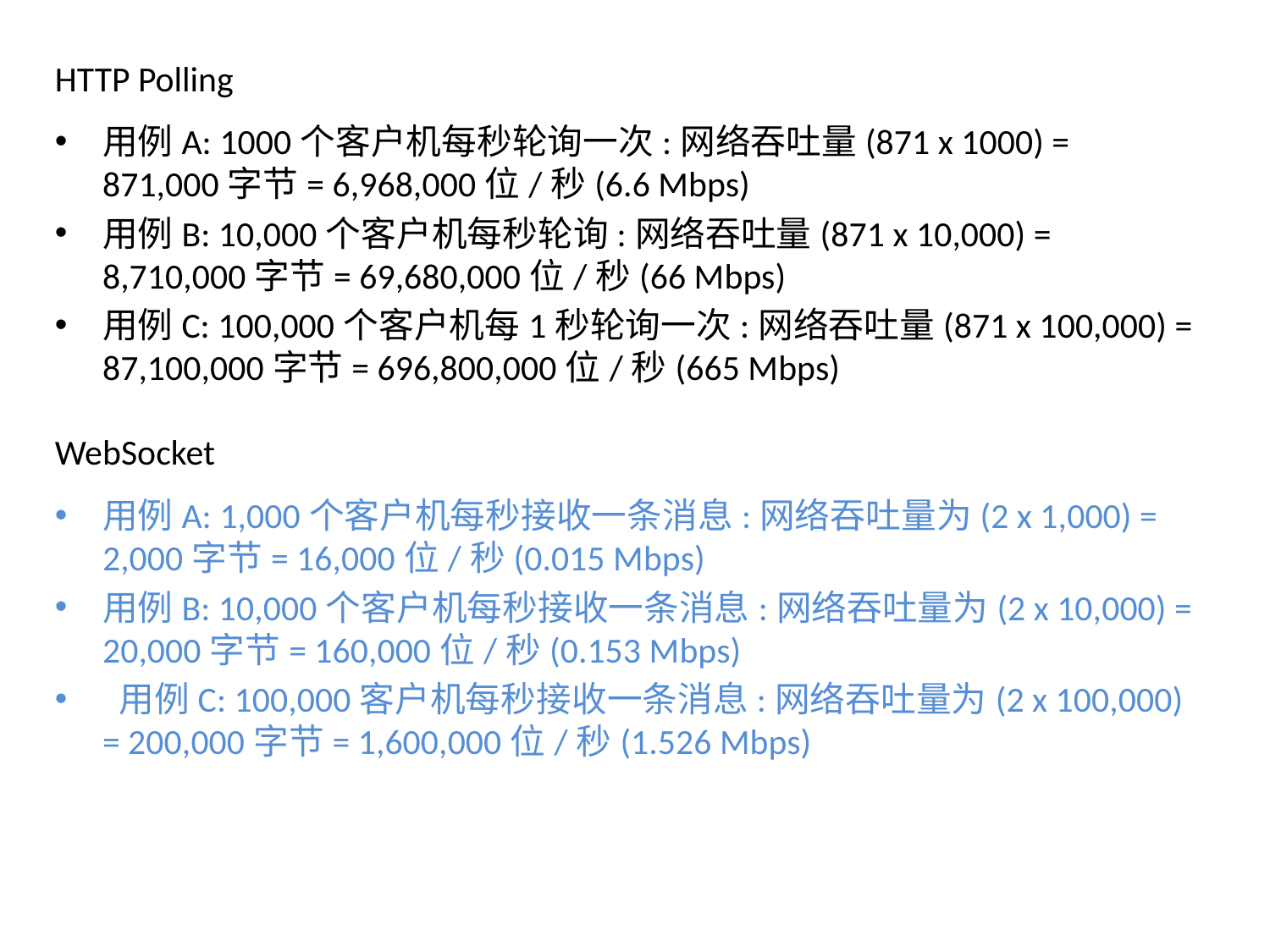

HTTP Polling

用例A: 1000个客户机每秒轮询一次:网络吞吐量(871 x 1000) = 871,000字节= 6,968,000位/秒(6.6 Mbps)
用例B: 10,000个客户机每秒轮询:网络吞吐量(871 x 10,000) = 8,710,000字节= 69,680,000位/秒(66 Mbps)
用例C: 100,000个客户机每1秒轮询一次:网络吞吐量(871 x 100,000) = 87,100,000字节= 696,800,000位/秒(665 Mbps)

用例A: 1,000个客户机每秒接收一条消息:网络吞吐量为(2 x 1,000) = 2,000字节= 16,000位/秒(0.015 Mbps)
用例B: 10,000个客户机每秒接收一条消息:网络吞吐量为(2 x 10,000) = 20,000字节= 160,000位/秒(0.153 Mbps)
 用例C: 100,000客户机每秒接收一条消息:网络吞吐量为(2 x 100,000) = 200,000字节= 1,600,000位/秒(1.526 Mbps)

WebSocket